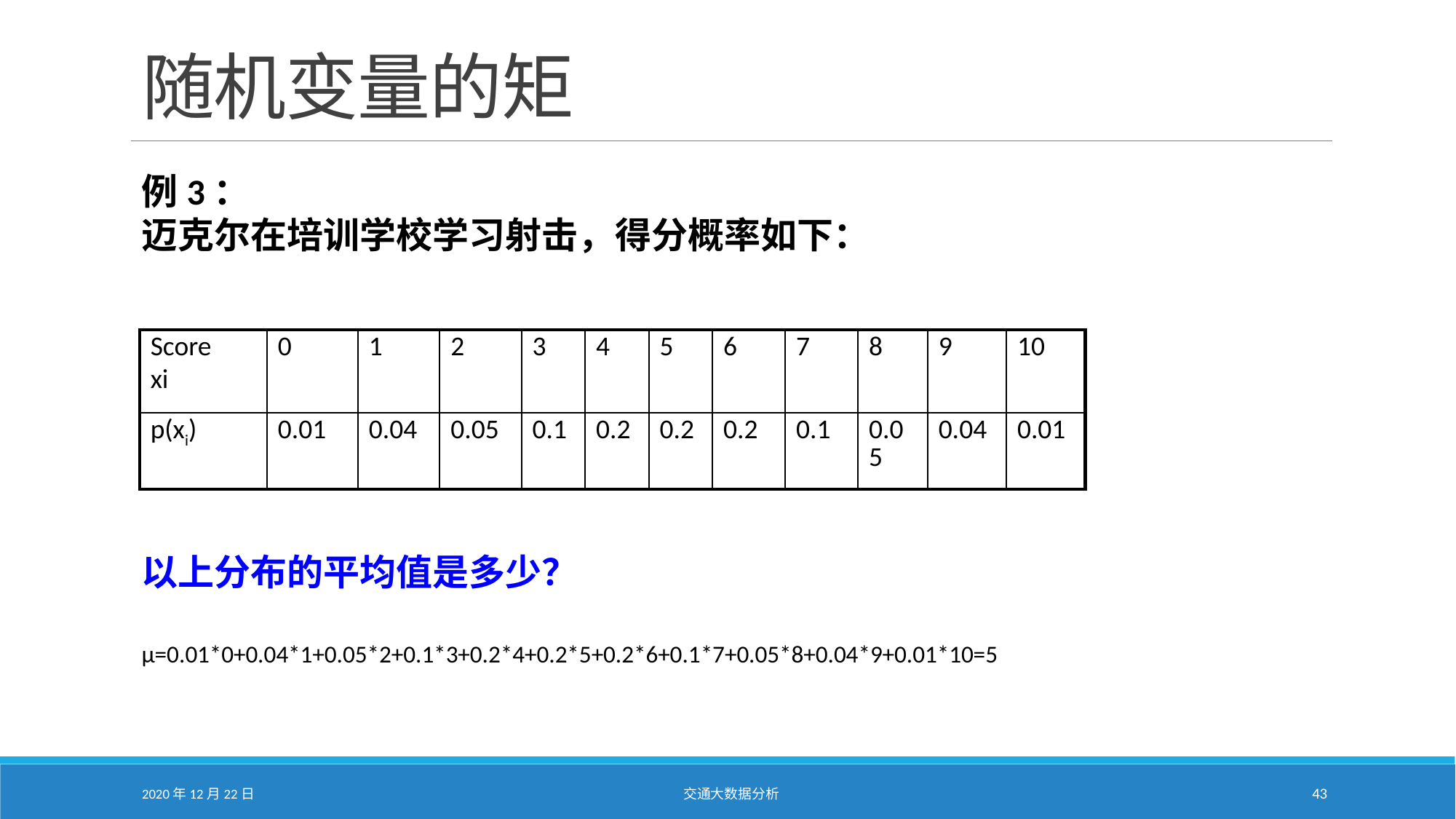

# 随机变量的矩
例3：
迈克尔在培训学校学习射击，得分概率如下：
| Score xi | 0 | 1 | 2 | 3 | 4 | 5 | 6 | 7 | 8 | 9 | 10 |
| --- | --- | --- | --- | --- | --- | --- | --- | --- | --- | --- | --- |
| p(xi) | 0.01 | 0.04 | 0.05 | 0.1 | 0.2 | 0.2 | 0.2 | 0.1 | 0.05 | 0.04 | 0.01 |
以上分布的平均值是多少？
µ=0.01*0+0.04*1+0.05*2+0.1*3+0.2*4+0.2*5+0.2*6+0.1*7+0.05*8+0.04*9+0.01*10=5
2020年12月22日
交通大数据分析
43